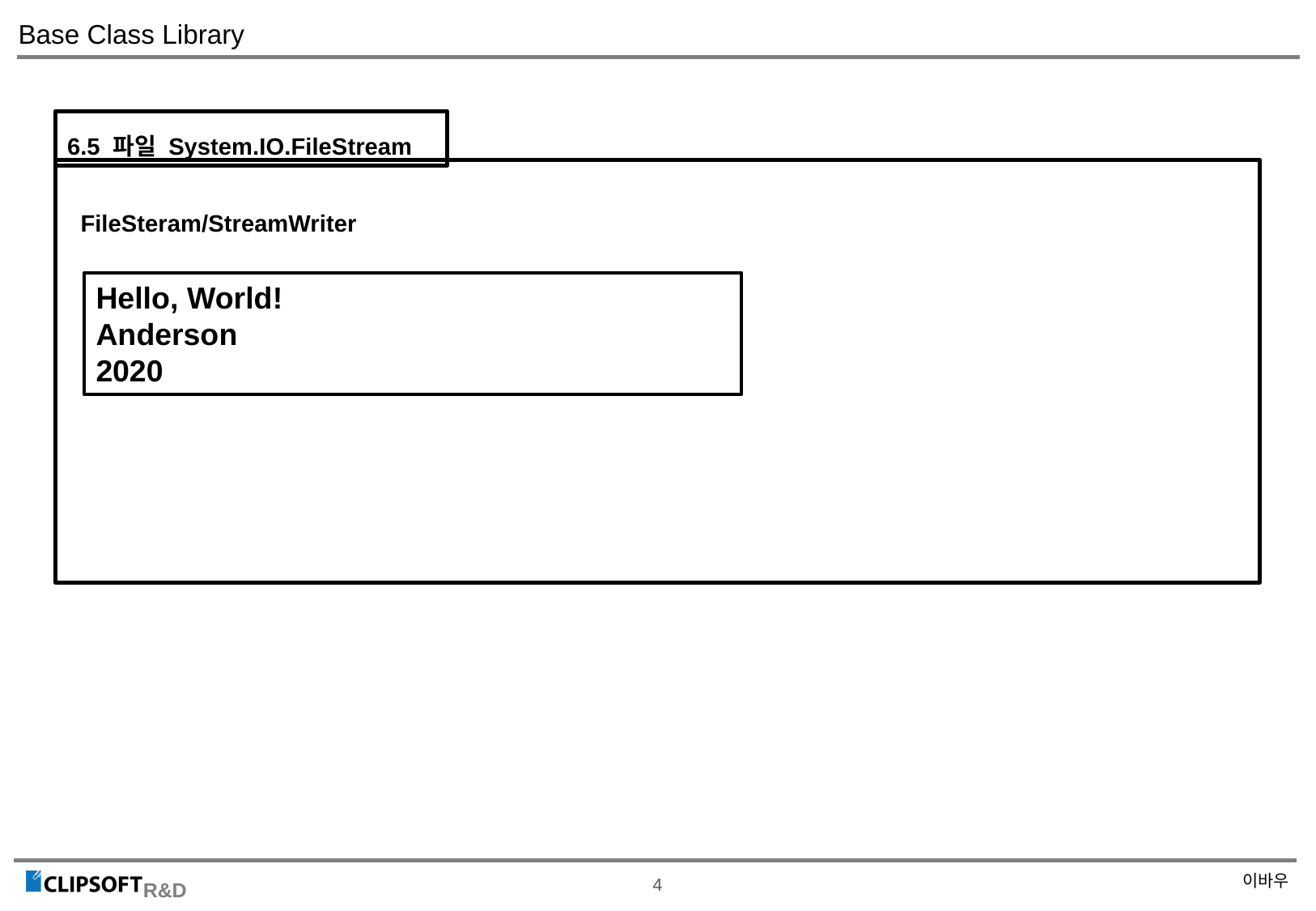

# Base Class Library
6.5 파일 System.IO.FileStream

  FileSteram/StreamWriter

Hello, World!
Anderson
2020
이바우